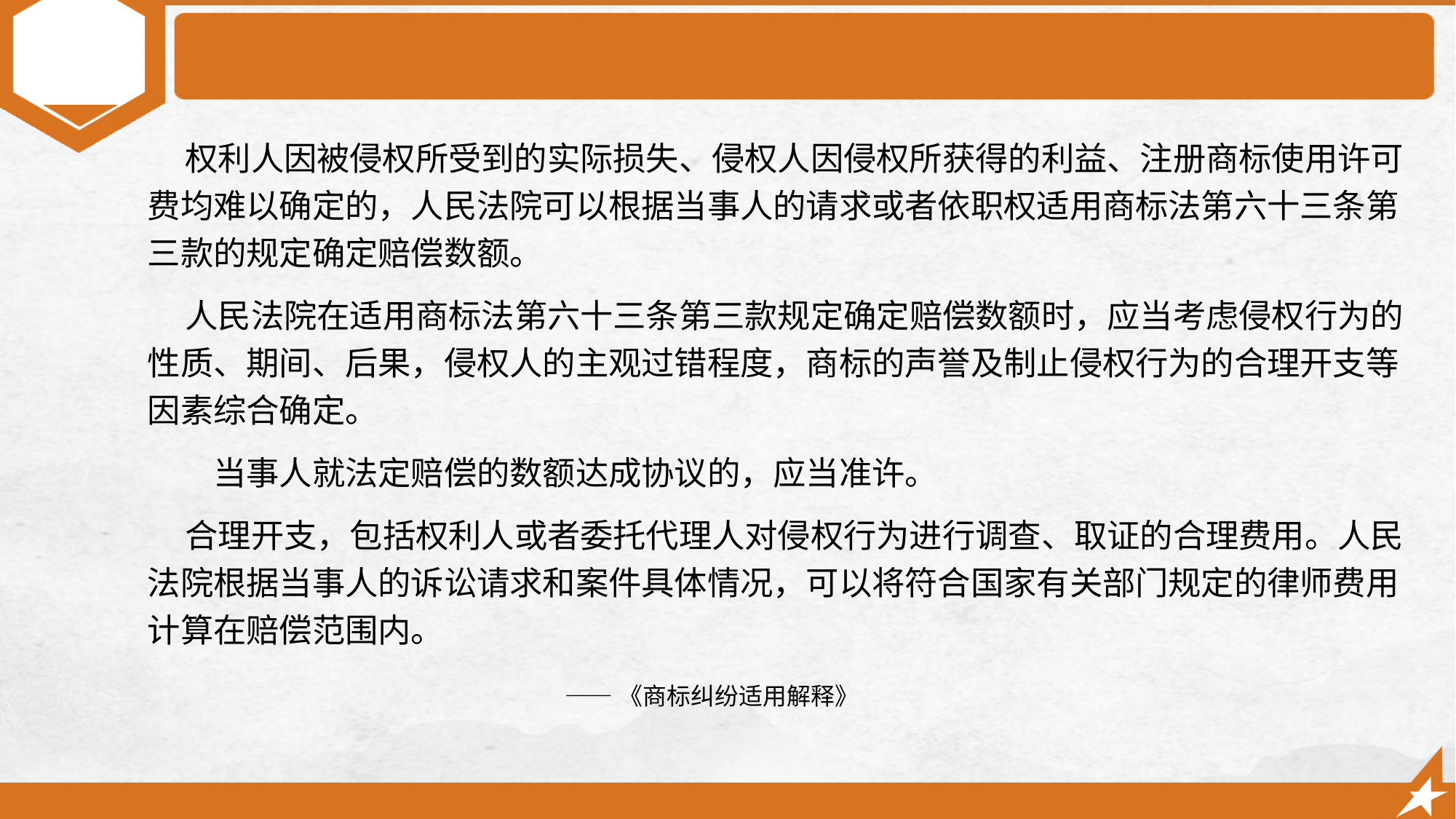

权利人因被侵权所受到的实际损失、侵权人因侵权所获得的利益、注册商标使用许可费均难以确定的，人民法院可以根据当事人的请求或者依职权适用商标法第六十三条第三款的规定确定赔偿数额。
    人民法院在适用商标法第六十三条第三款规定确定赔偿数额时，应当考虑侵权行为的性质、期间、后果，侵权人的主观过错程度，商标的声誉及制止侵权行为的合理开支等因素综合确定。
　　当事人就法定赔偿的数额达成协议的，应当准许。
    合理开支，包括权利人或者委托代理人对侵权行为进行调查、取证的合理费用。人民法院根据当事人的诉讼请求和案件具体情况，可以将符合国家有关部门规定的律师费用计算在赔偿范围内。
                                                        ——《商标纠纷适用解释》